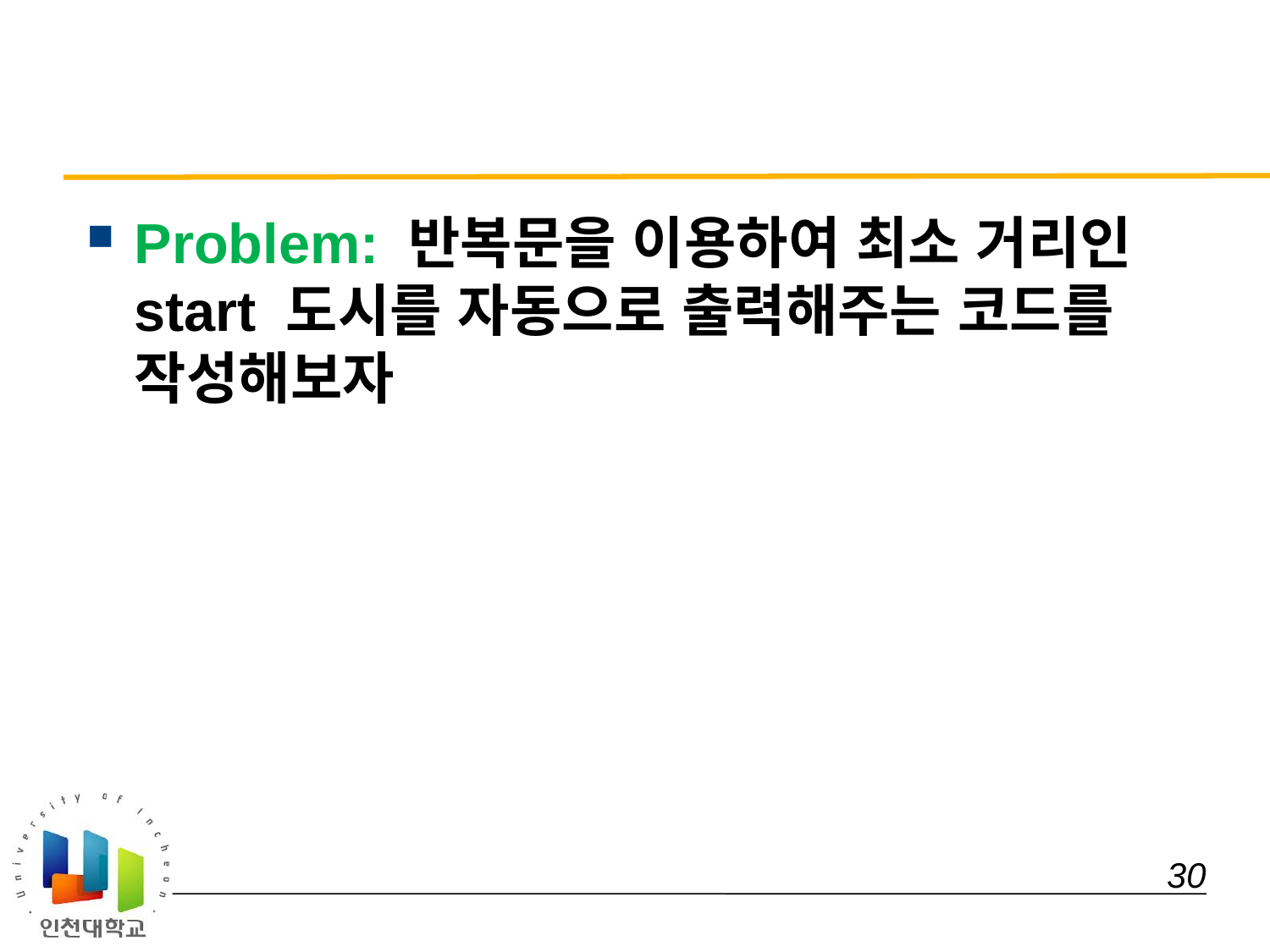

#
Problem: 반복문을 이용하여 최소 거리인 start 도시를 자동으로 출력해주는 코드를 작성해보자

 30